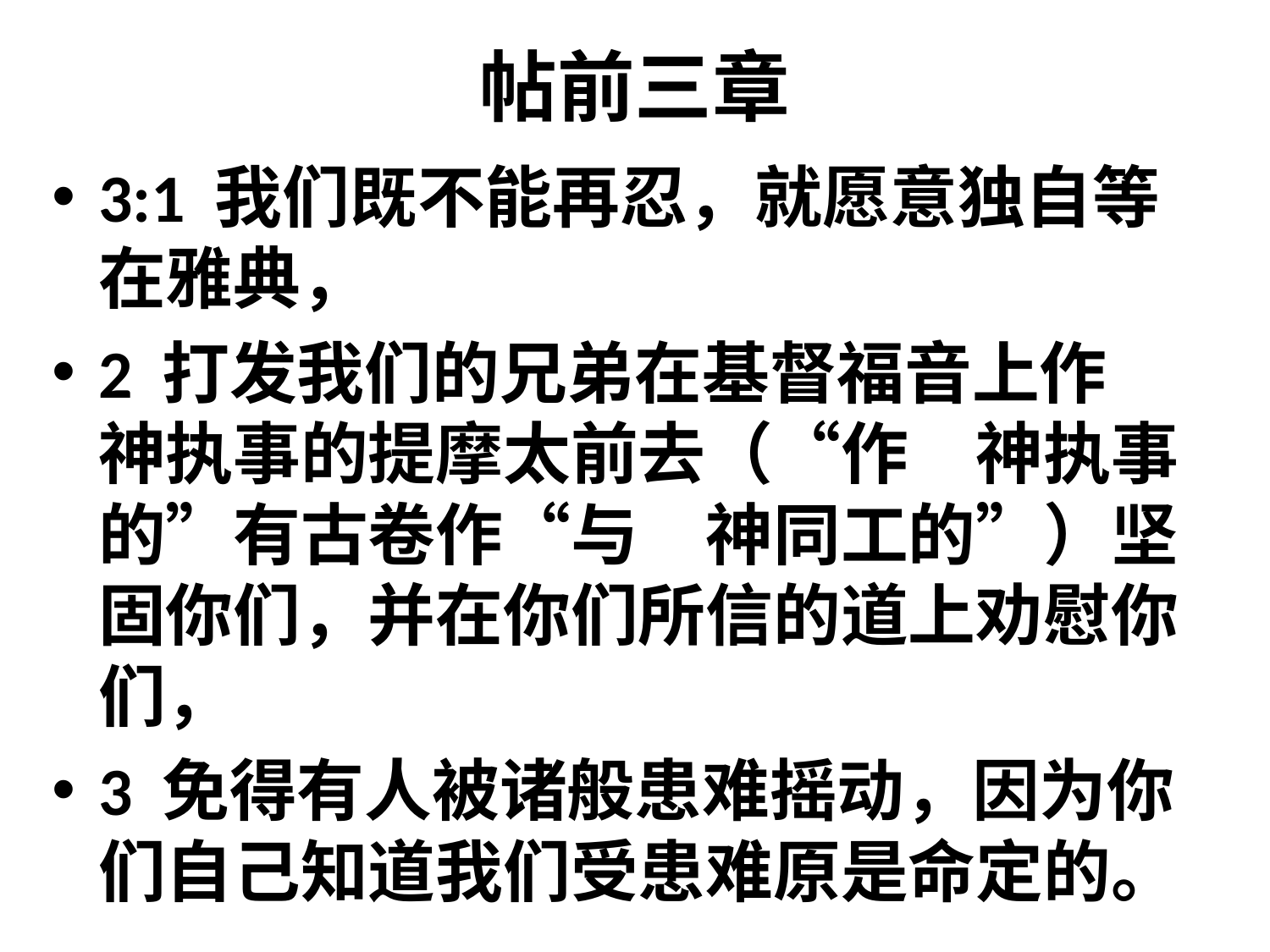

# 帖前三章
3:1 我们既不能再忍，就愿意独自等在雅典，
2 打发我们的兄弟在基督福音上作　神执事的提摩太前去（“作　神执事的”有古卷作“与　神同工的”）坚固你们，并在你们所信的道上劝慰你们，
3 免得有人被诸般患难摇动，因为你们自己知道我们受患难原是命定的。